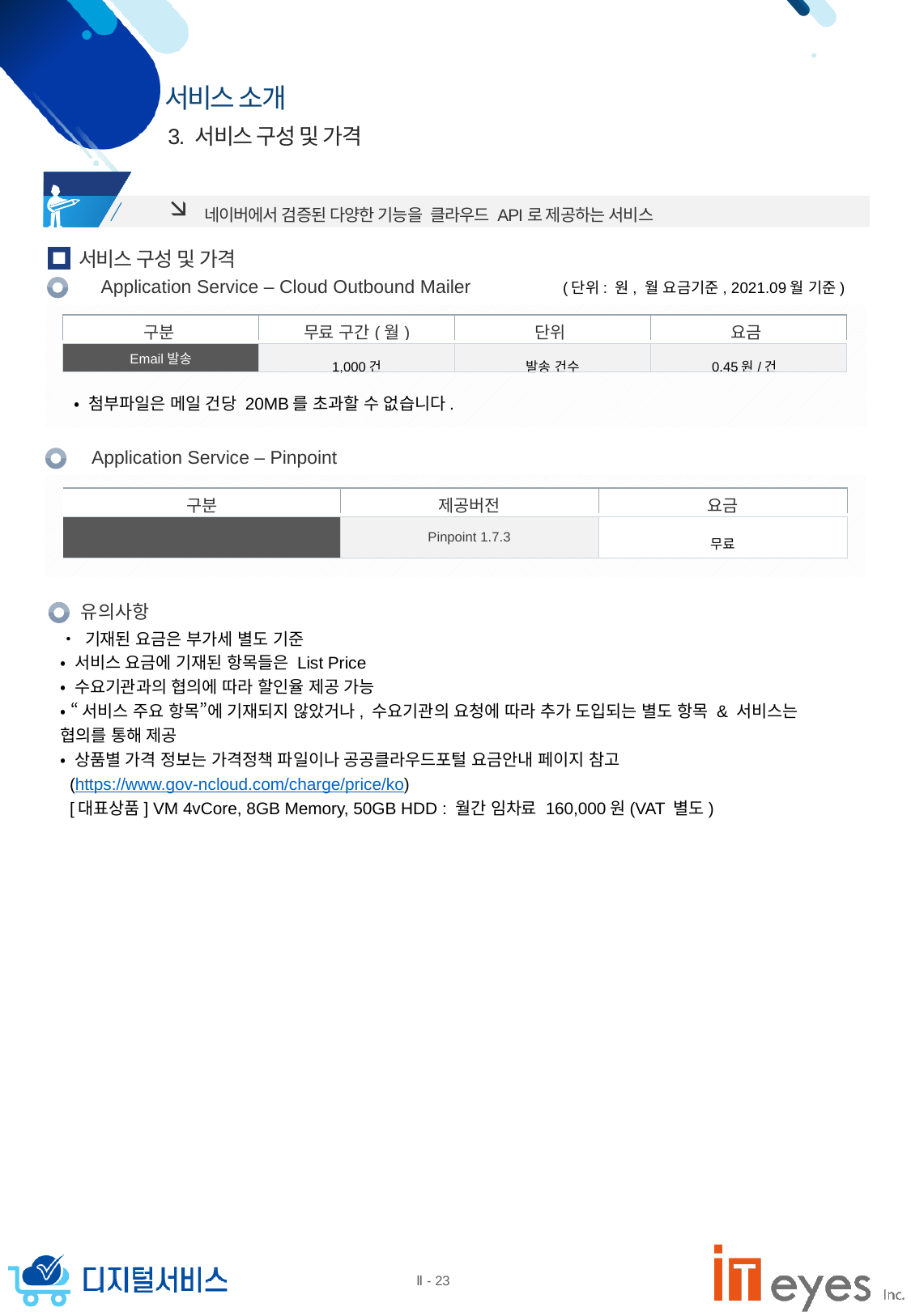

3. 서비스 구성 및 가격
 네이버에서 검증된 다양한 기능을  클라우드 API로 제공하는 서비스
서비스 구성 및 가격

Application Service – Cloud Outbound Mailer

(단위: 원, 월 요금기준, 2021.09월 기준)

| 구분 | 무료 구간(월) | 단위 | 요금 |
| --- | --- | --- | --- |
|  |  |  |  |
| Email발송 | 1,000건 | 발송 건수 | 0.45원/건 |
 • 첨부파일은 메일 건당 20MB를 초과할 수 없습니다.
Application Service – Pinpoint

| 구분 | 제공버전 | 요금 |
| --- | --- | --- |
|  |  |  |
| Ubuntu 16.04, 14.04 CentOD 7.3, 6.6 | Pinpoint 1.7.3 | 무료 |
유의사항

• 기재된 요금은 부가세 별도 기준
• 서비스 요금에 기재된 항목들은 List Price
• 수요기관과의 협의에 따라 할인율 제공 가능
• “서비스 주요 항목”에 기재되지 않았거나, 수요기관의 요청에 따라 추가 도입되는 별도 항목 & 서비스는 협의를 통해 제공
• 상품별 가격 정보는 가격정책 파일이나 공공클라우드포털 요금안내 페이지 참고
  (https://www.gov-ncloud.com/charge/price/ko)
  [대표상품] VM 4vCore, 8GB Memory, 50GB HDD : 월간 임차료 160,000원(VAT 별도)